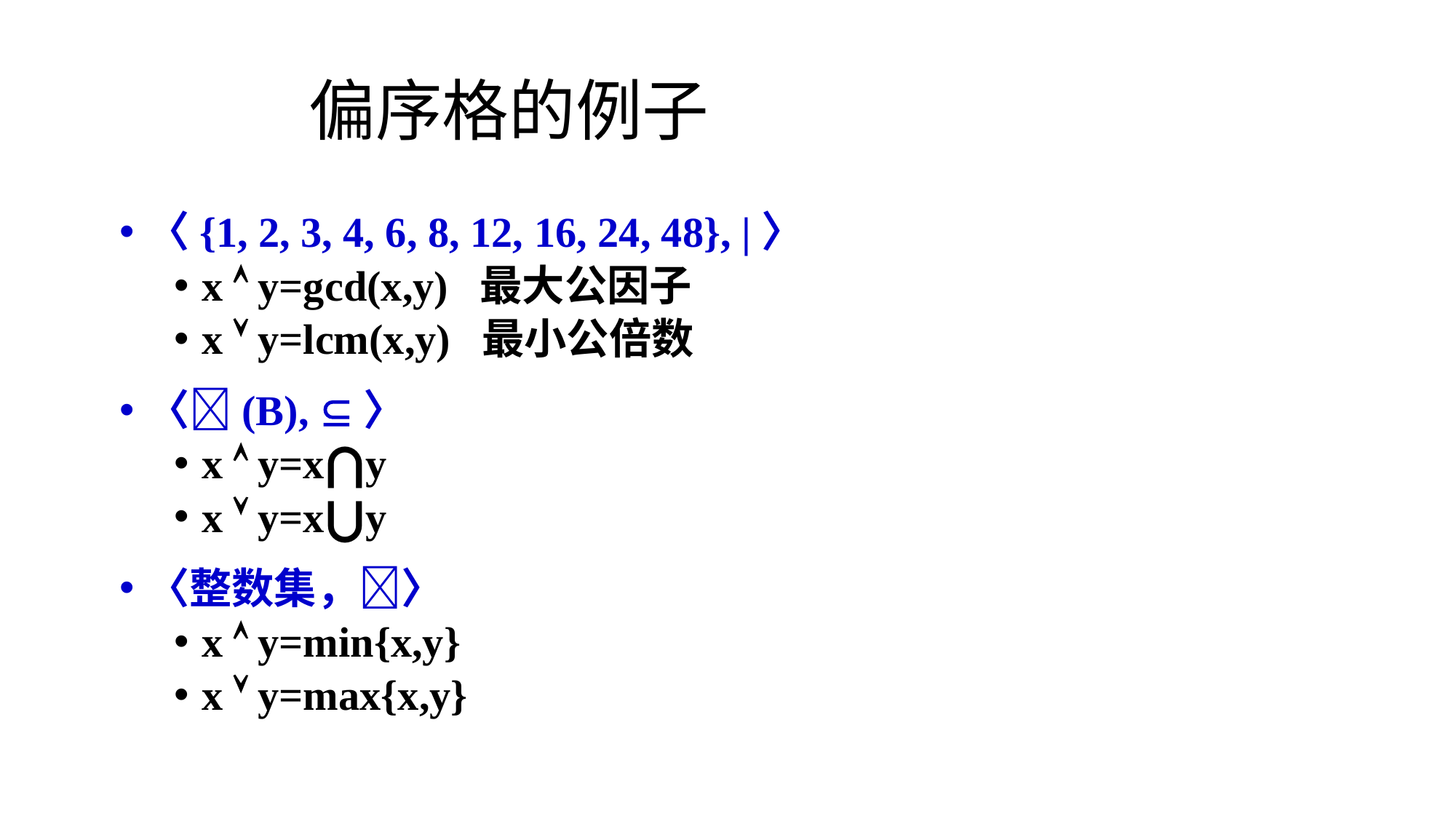

# 偏序格的例子
〈{1, 2, 3, 4, 6, 8, 12, 16, 24, 48}, |〉
x ∧ y=gcd(x,y)  最大公因子
x ∨ y=lcm(x,y)  最小公倍数
〈ρ(B), ⊆〉
x ∧ y=x⋂y
x ∨ y=x⋃y
〈整数集，≤〉
x ∧ y=min{x,y}
x ∨ y=max{x,y}